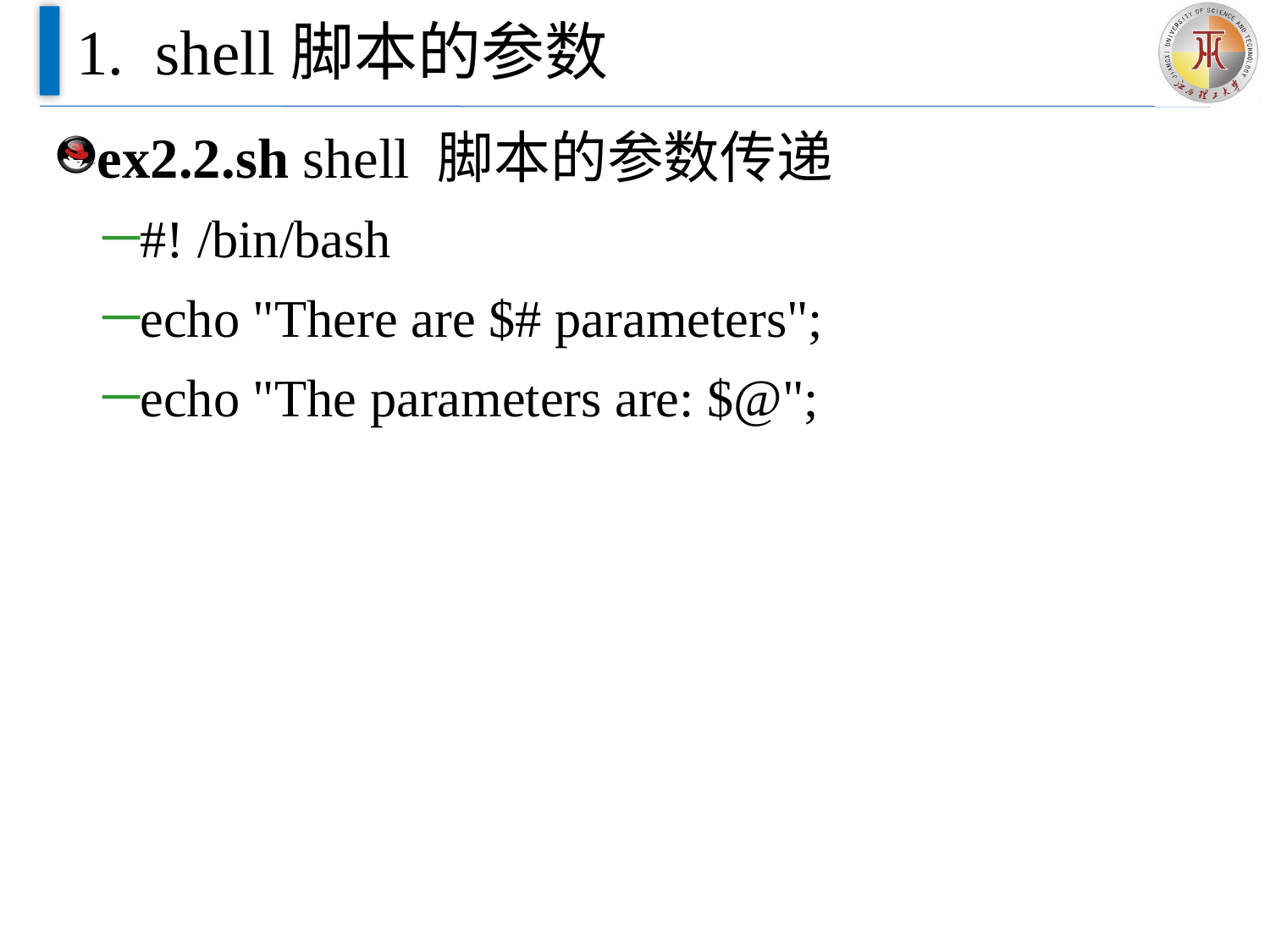

# 1.  shell脚本的参数
ex2.2.sh shell 脚本的参数传递
#! /bin/bash
echo "There are $# parameters";
echo "The parameters are: $@";